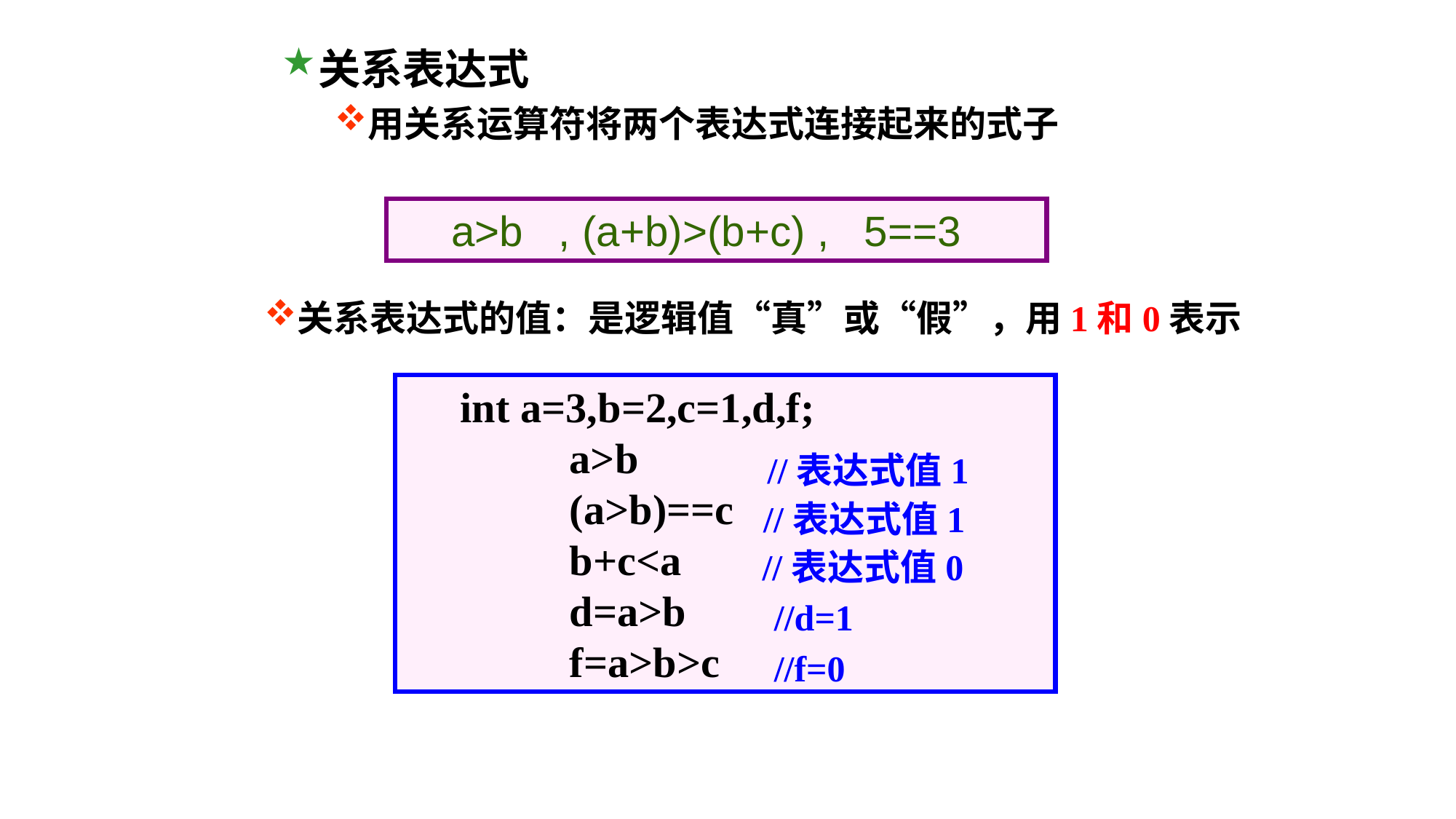

关系表达式
用关系运算符将两个表达式连接起来的式子
a>b   , (a+b)>(b+c) ,   5==3
关系表达式的值：是逻辑值“真”或“假”，用1和0表示
int a=3,b=2,c=1,d,f;
	a>b
	(a>b)==c
	b+c<a
	d=a>b
	f=a>b>c
//表达式值1
//表达式值1
//表达式值0
//d=1
//f=0